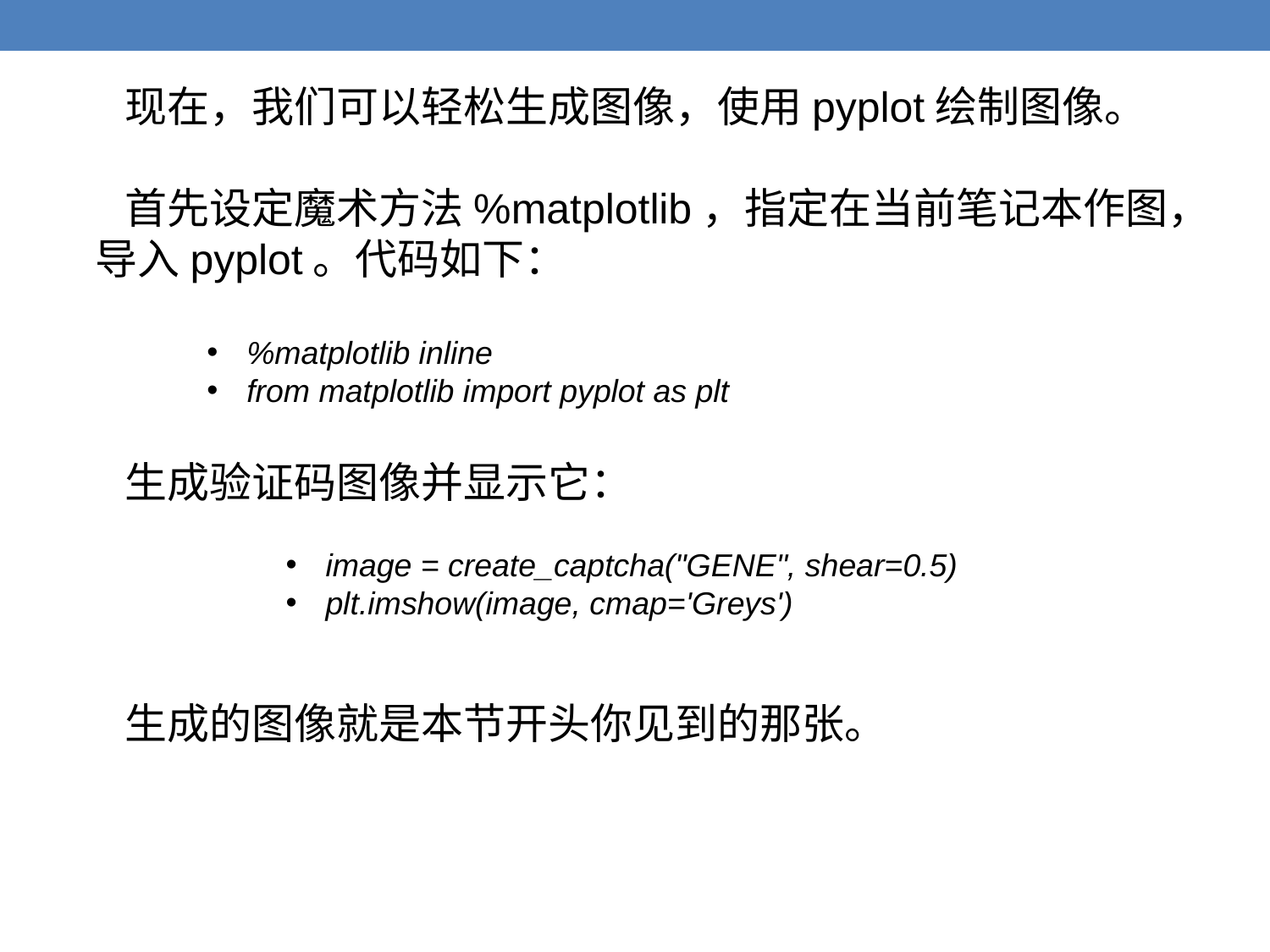

现在，我们可以轻松生成图像，使用pyplot绘制图像。

  首先设定魔术方法%matplotlib，指定在当前笔记本作图，导入pyplot。代码如下：
%matplotlib inline
from matplotlib import pyplot as plt
  生成验证码图像并显示它：

image = create_captcha("GENE", shear=0.5)
plt.imshow(image, cmap='Greys')

  生成的图像就是本节开头你见到的那张。